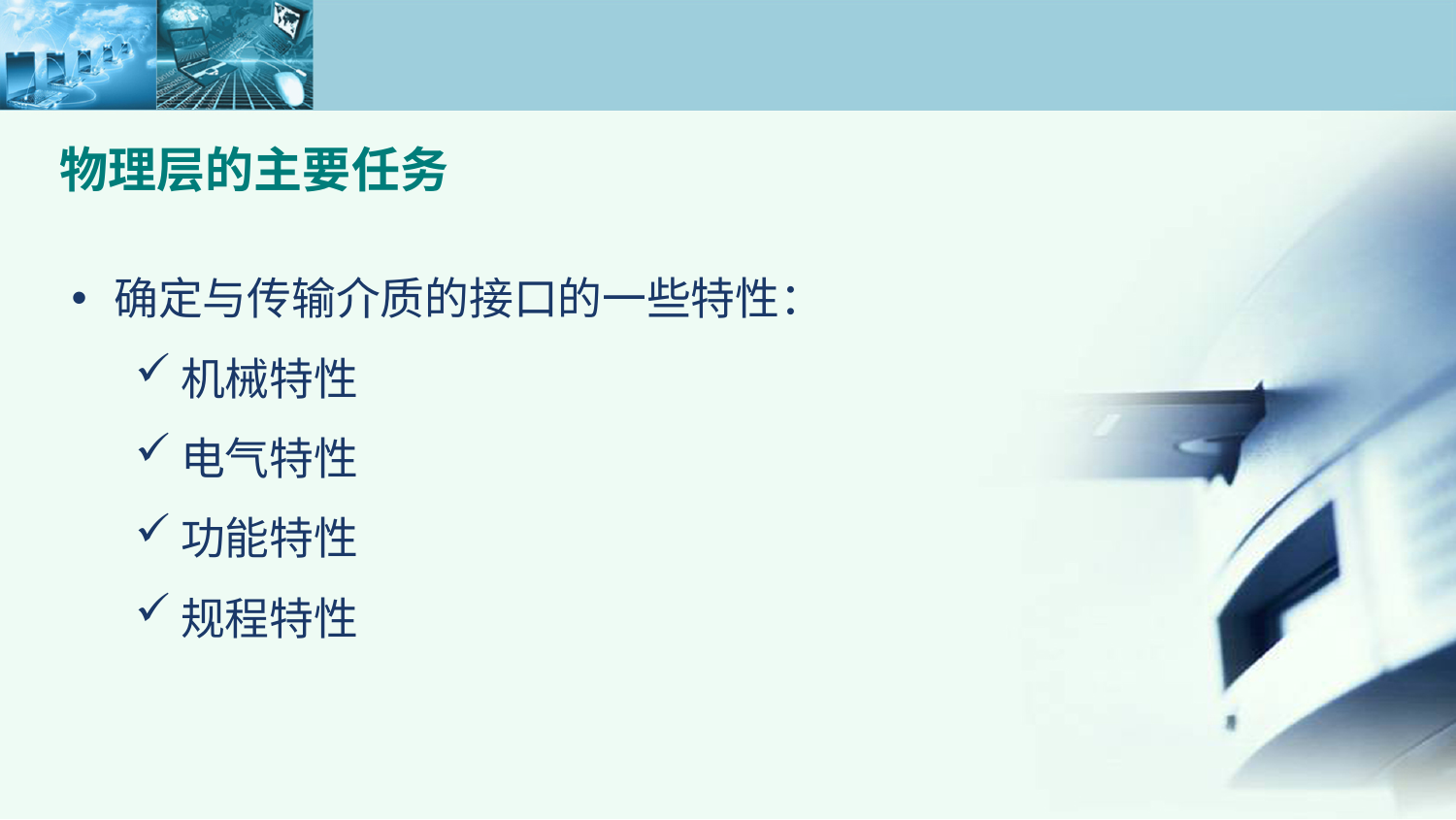

# 物理层的主要任务
确定与传输介质的接口的一些特性：
机械特性
电气特性
功能特性
规程特性